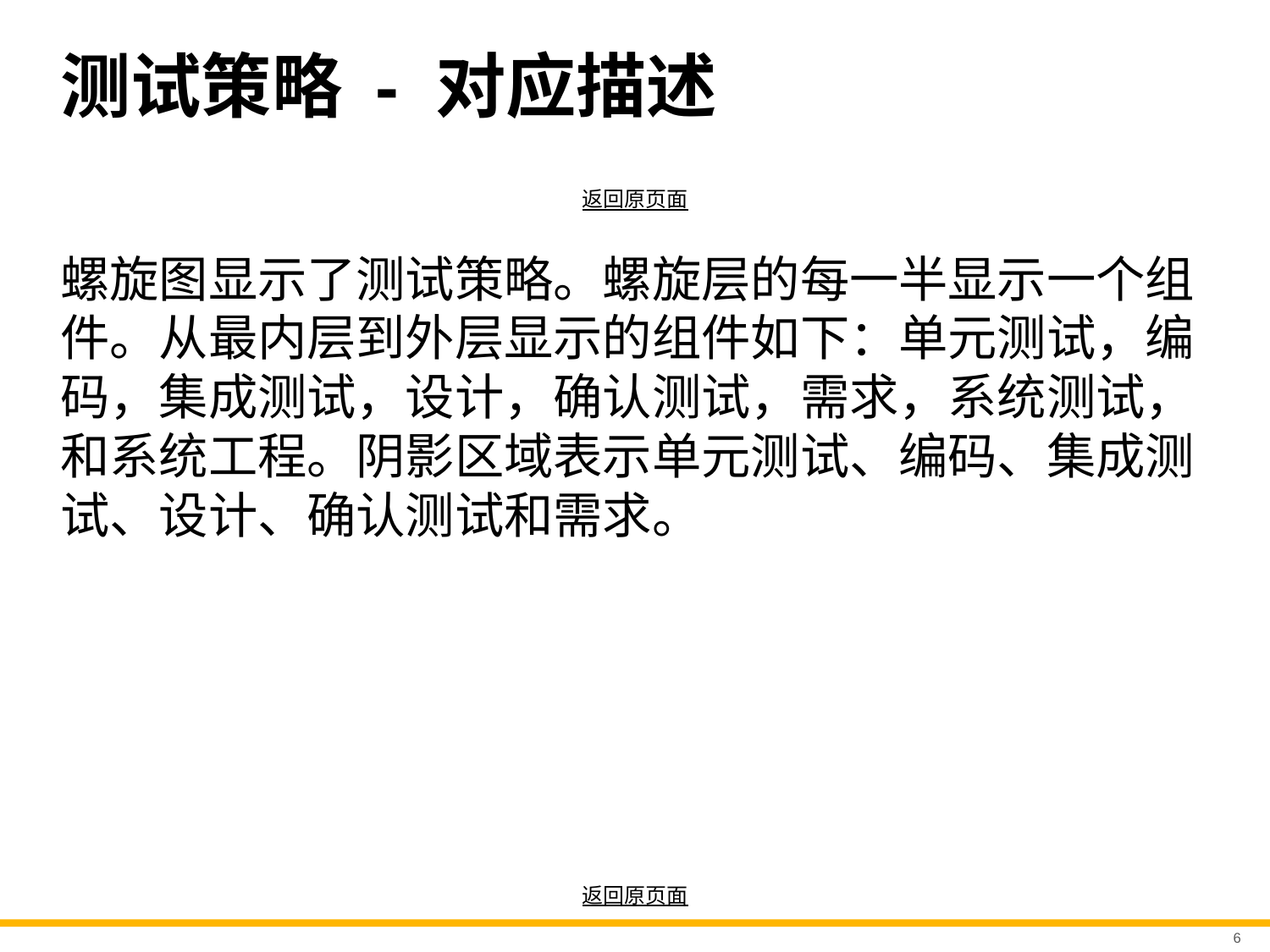

# 测试策略 - 对应描述
返回原页面
螺旋图显示了测试策略。螺旋层的每一半显示一个组件。从最内层到外层显示的组件如下：单元测试，编码，集成测试，设计，确认测试，需求，系统测试，和系统工程。阴影区域表示单元测试、编码、集成测试、设计、确认测试和需求。

返回原页面
6